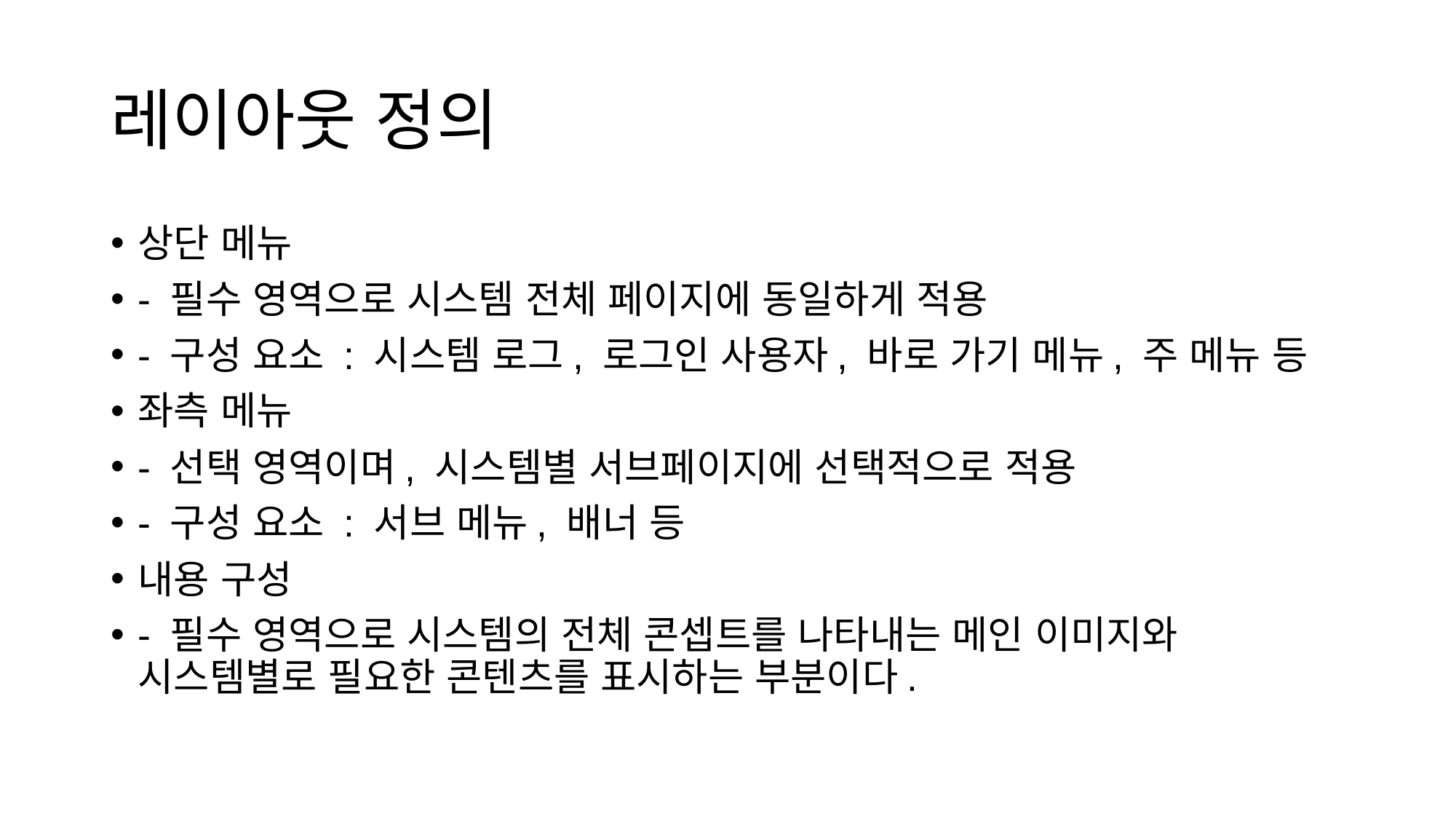

# 레이아웃 정의
상단 메뉴
- 필수 영역으로 시스템 전체 페이지에 동일하게 적용
- 구성 요소 : 시스템 로그, 로그인 사용자, 바로 가기 메뉴, 주 메뉴 등
좌측 메뉴
- 선택 영역이며, 시스템별 서브페이지에 선택적으로 적용
- 구성 요소 : 서브 메뉴, 배너 등
내용 구성
- 필수 영역으로 시스템의 전체 콘셉트를 나타내는 메인 이미지와 시스템별로 필요한 콘텐츠를 표시하는 부분이다.